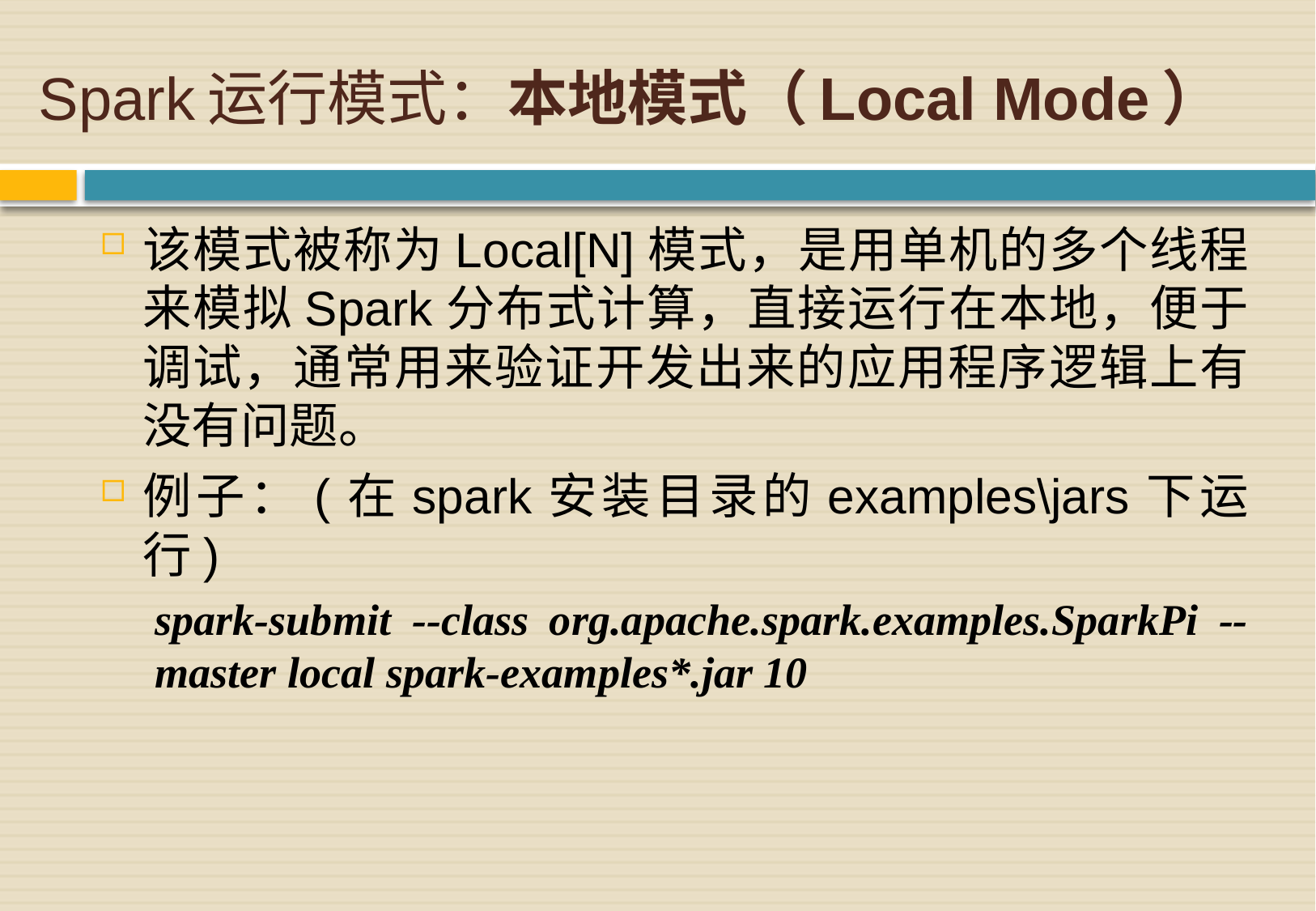

# Spark运行模式：本地模式（Local Mode）
该模式被称为Local[N]模式，是用单机的多个线程来模拟Spark分布式计算，直接运行在本地，便于调试，通常用来验证开发出来的应用程序逻辑上有没有问题。
例子：(在spark安装目录的examples\jars下运行)
spark-submit --class org.apache.spark.examples.SparkPi --master local spark-examples*.jar 10